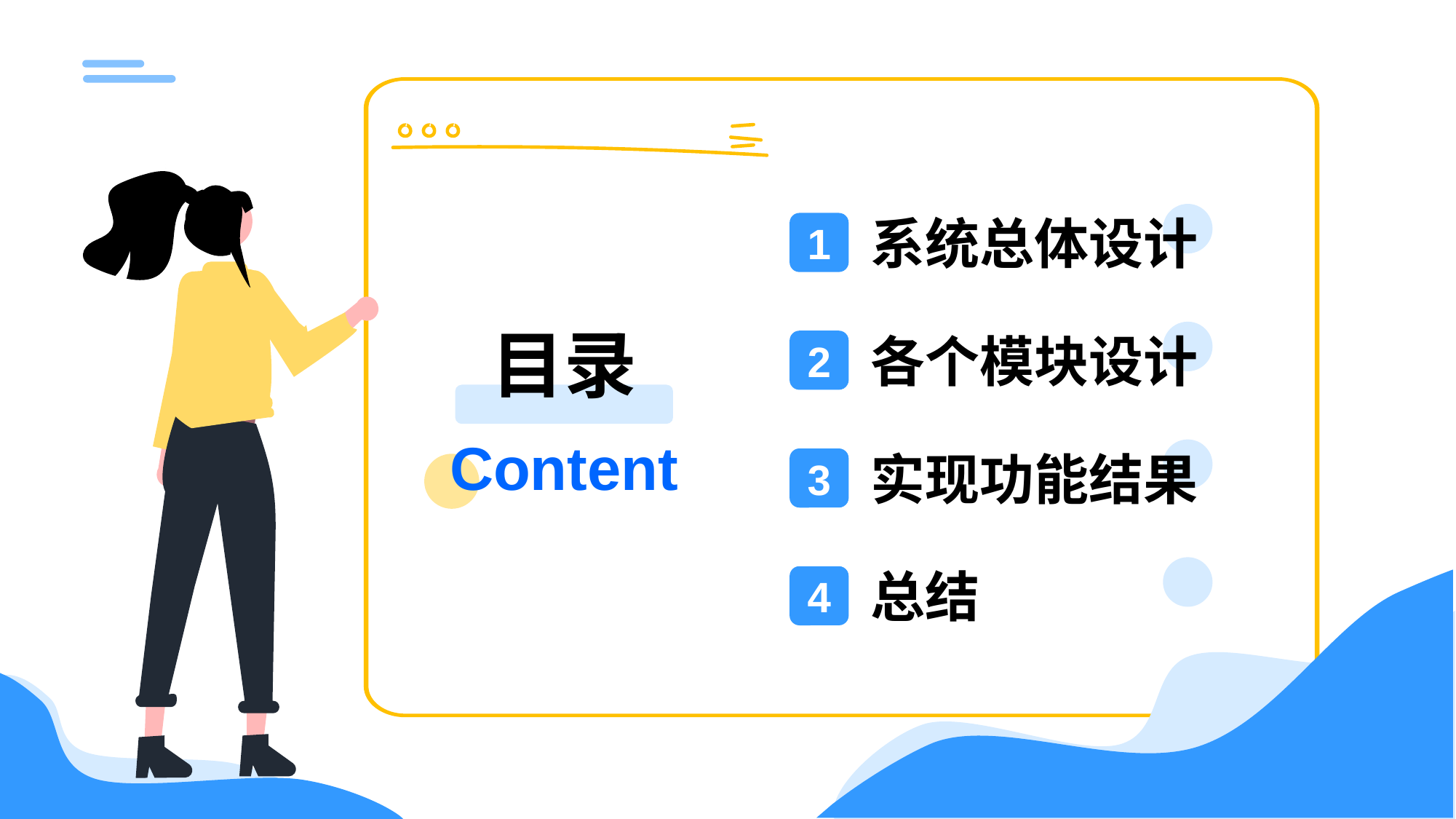

系统总体设计
1

目录
各个模块设计
2

Content
实现功能结果
3

总结
4